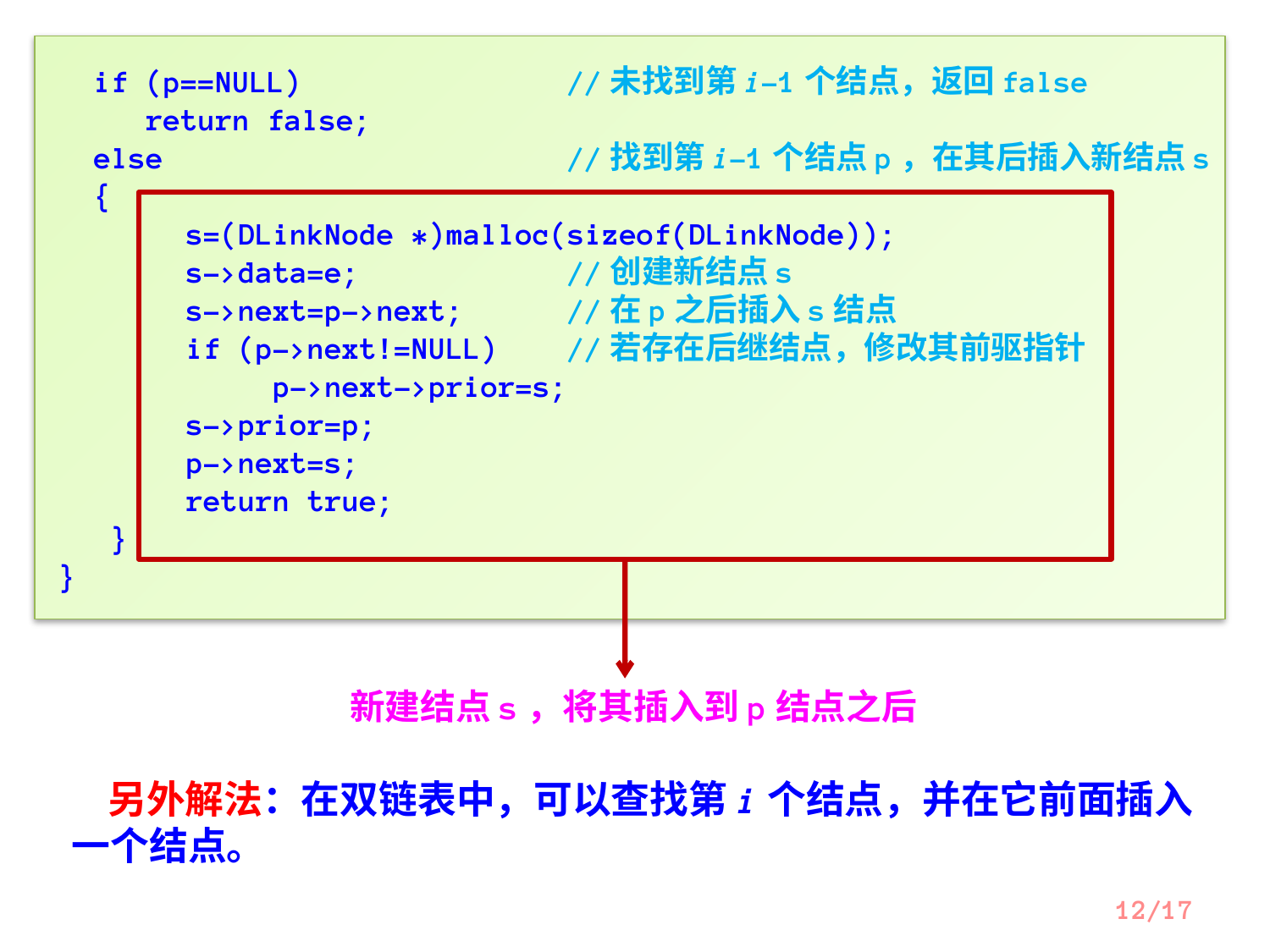

if (p==NULL)			//未找到第i-1个结点，返回false
     return false;
  else				//找到第i-1个结点p，在其后插入新结点s
  {
	s=(DLinkNode *)malloc(sizeof(DLinkNode));
	s->data=e;		//创建新结点s
	s->next=p->next;	//在p之后插入s结点
	if (p->next!=NULL)	//若存在后继结点，修改其前驱指针
   	     p->next->prior=s;
	s->prior=p;
	p->next=s;
	return true;
   }
}

新建结点s，将其插入到p结点之后
   另外解法：在双链表中，可以查找第i个结点，并在它前面插入一个结点。
12/17